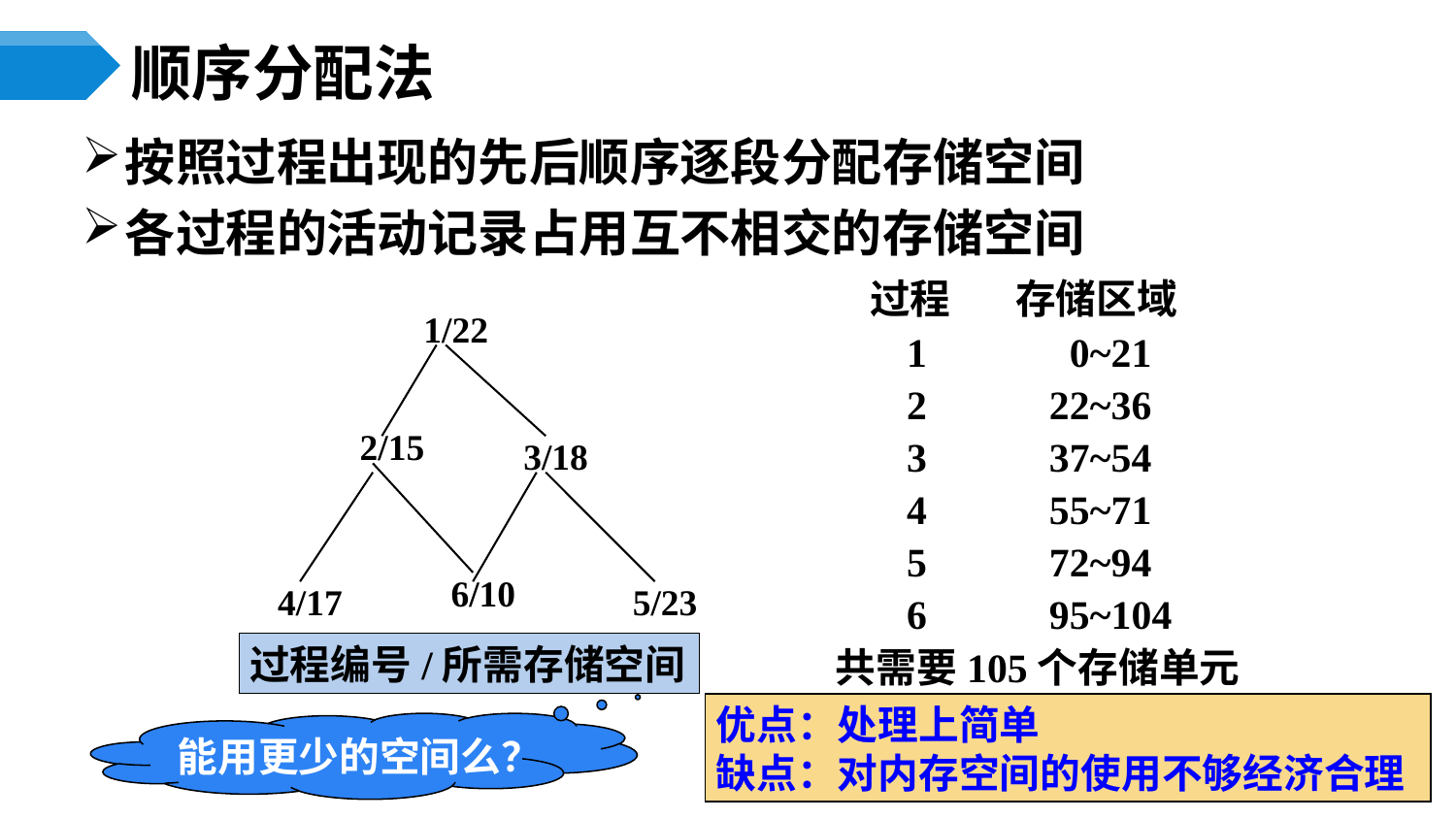

# 顺序分配法
按照过程出现的先后顺序逐段分配存储空间
各过程的活动记录占用互不相交的存储空间
    过程       存储区域
       1              0~21
       2            22~36
       3            37~54
       4            55~71
       5            72~94
       6            95~104
共需要105个存储单元
1/22

2/15
3/18

6/10
4/17
5/23
过程编号/所需存储空间
优点：处理上简单
缺点：对内存空间的使用不够经济合理
能用更少的空间么？